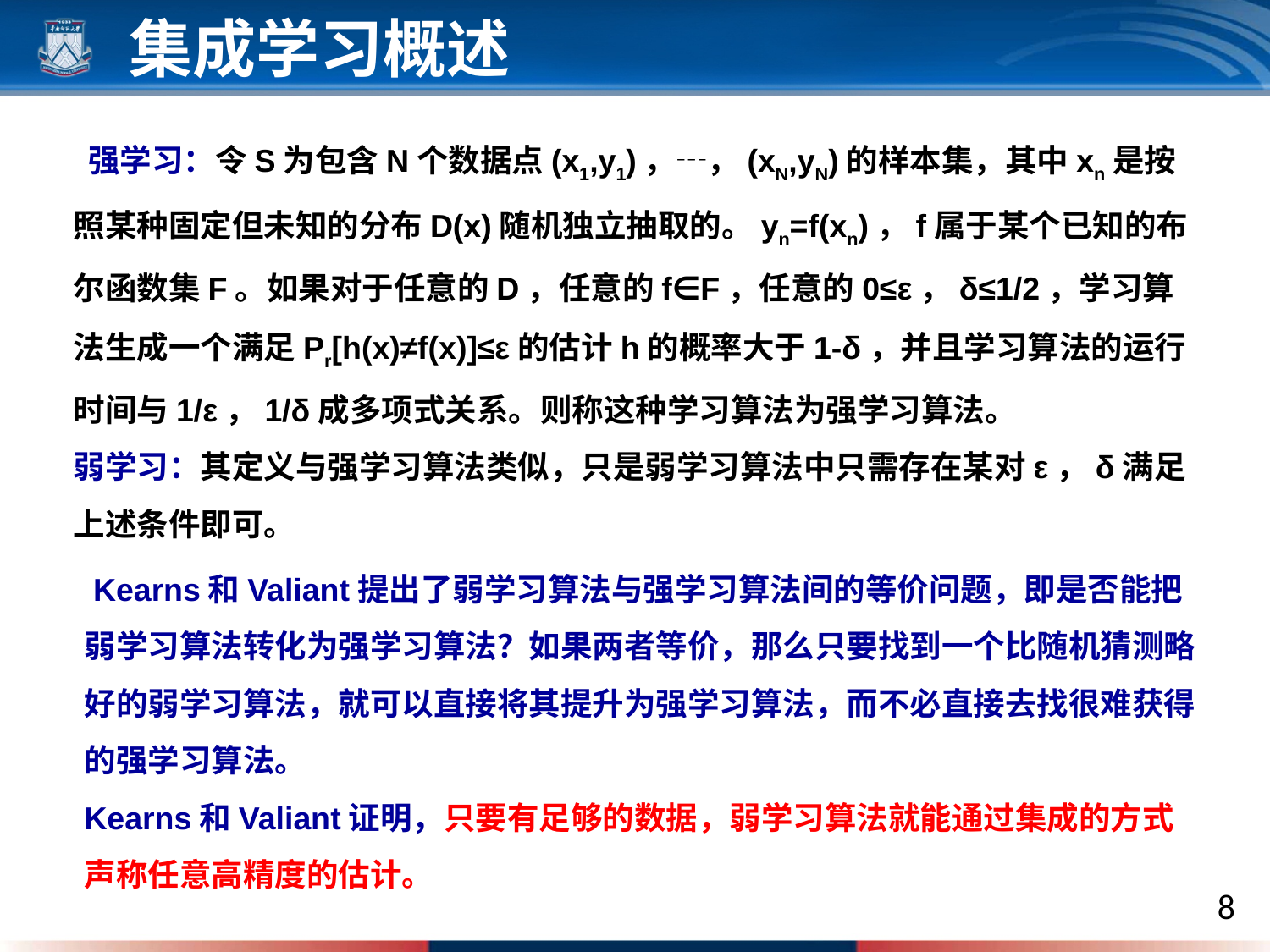

集成学习概述
 强学习：令S为包含N个数据点(x1,y1)，┄，(xN,yN)的样本集，其中xn是按照某种固定但未知的分布D(x)随机独立抽取的。yn=f(xn)，f属于某个已知的布尔函数集F。如果对于任意的D，任意的f∈F，任意的0≤ε，δ≤1/2，学习算法生成一个满足Pr[h(x)≠f(x)]≤ε的估计h的概率大于1-δ，并且学习算法的运行时间与1/ε，1/δ成多项式关系。则称这种学习算法为强学习算法。
弱学习：其定义与强学习算法类似，只是弱学习算法中只需存在某对ε，δ满足上述条件即可。
 Kearns和Valiant提出了弱学习算法与强学习算法间的等价问题，即是否能把弱学习算法转化为强学习算法？如果两者等价，那么只要找到一个比随机猜测略好的弱学习算法，就可以直接将其提升为强学习算法，而不必直接去找很难获得的强学习算法。
Kearns和Valiant证明，只要有足够的数据，弱学习算法就能通过集成的方式声称任意高精度的估计。